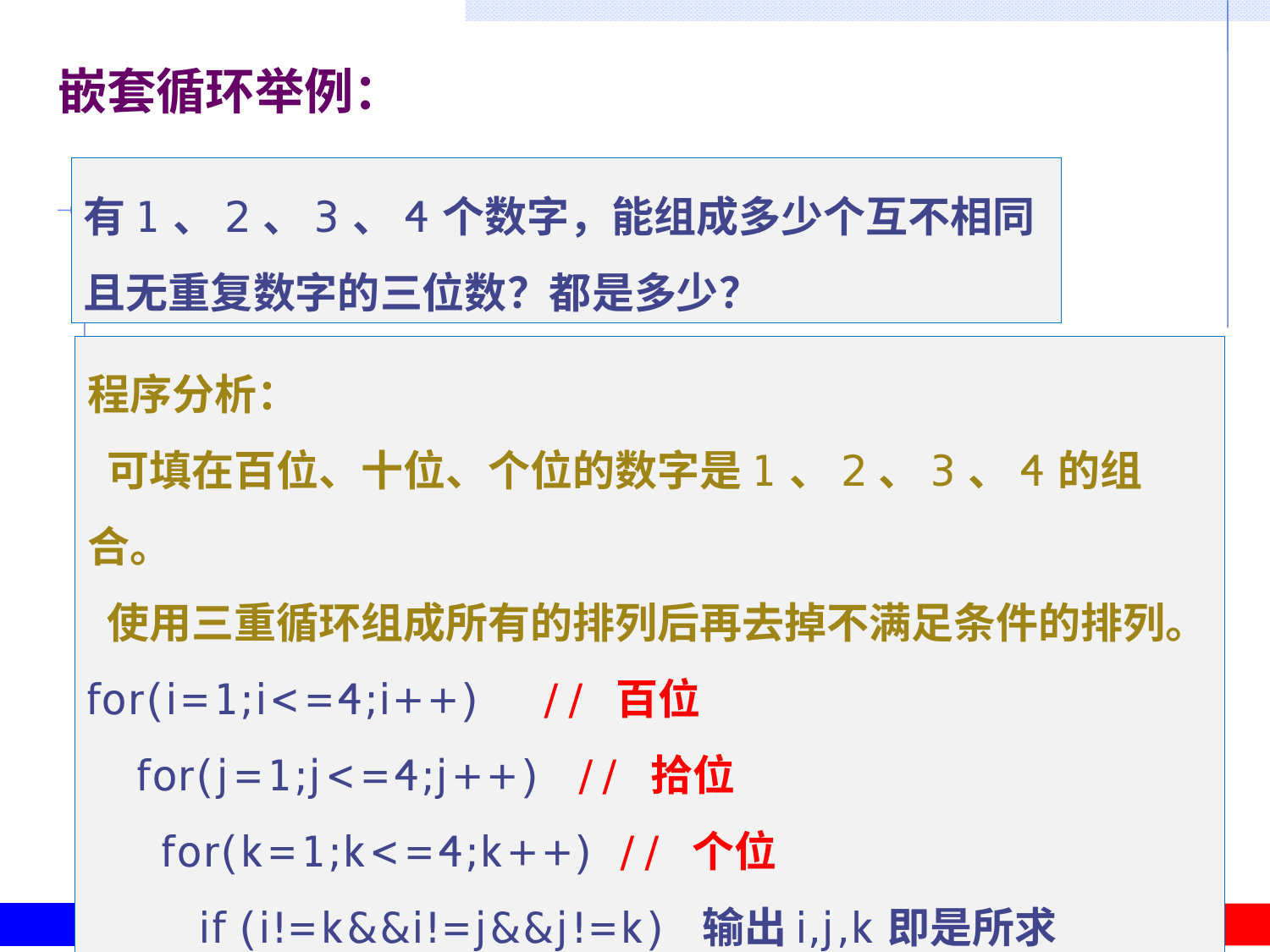

# 嵌套循环举例：
有1、2、3、4个数字，能组成多少个互不相同且无重复数字的三位数？都是多少？
程序分析：
 可填在百位、十位、个位的数字是1、2、3、4的组合。
 使用三重循环组成所有的排列后再去掉不满足条件的排列。
for(i=1;i<=4;i++)     // 百位
    for(j=1;j<=4;j++)   // 拾位
      for(k=1;k<=4;k++)  // 个位
         if (i!=k&&i!=j&&j!=k)  输出i,j,k即是所求